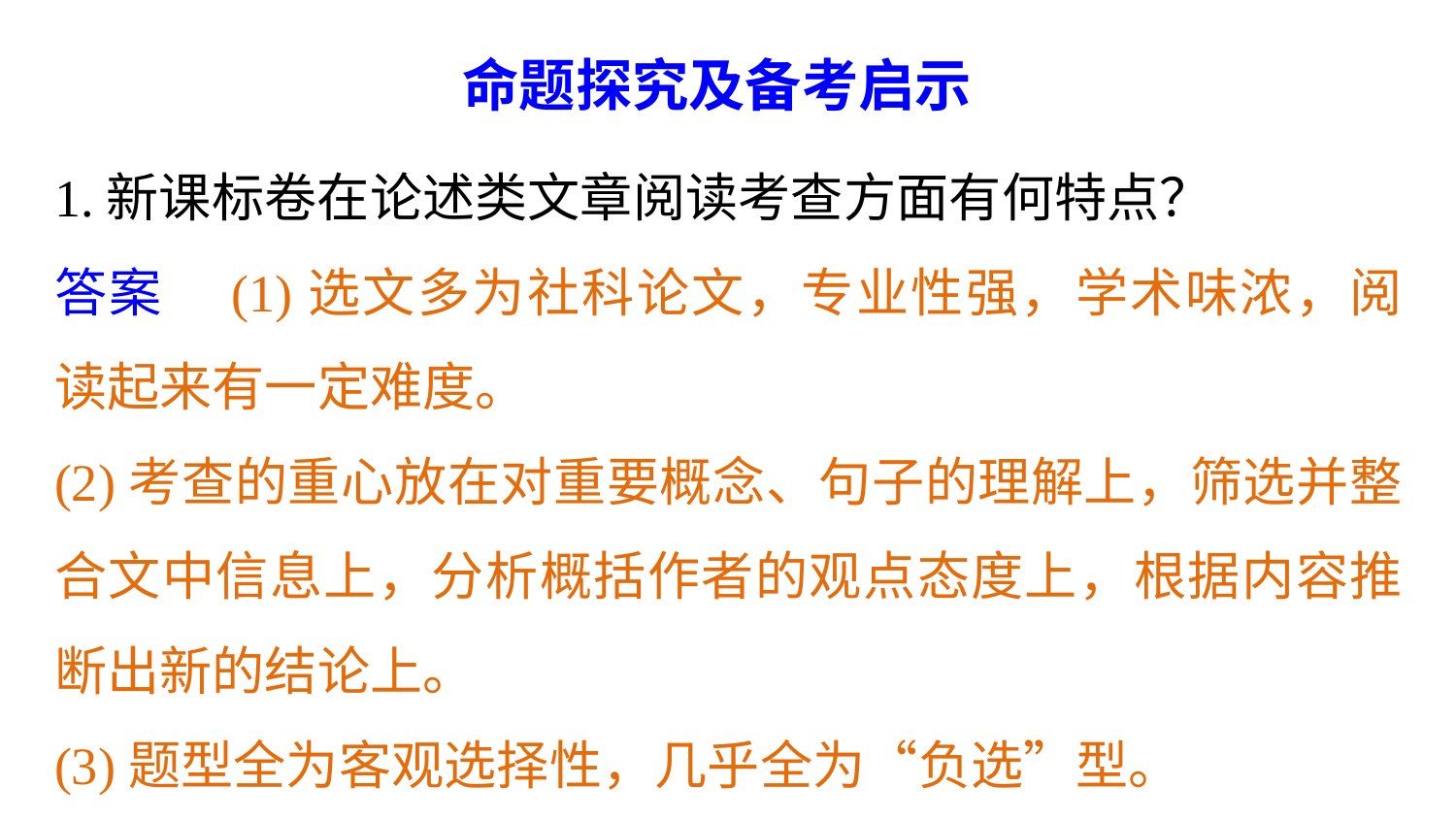

命题探究及备考启示
1.新课标卷在论述类文章阅读考查方面有何特点？
答案　(1)选文多为社科论文，专业性强，学术味浓，阅读起来有一定难度。
(2)考查的重心放在对重要概念、句子的理解上，筛选并整合文中信息上，分析概括作者的观点态度上，根据内容推断出新的结论上。
(3)题型全为客观选择性，几乎全为“负选”型。